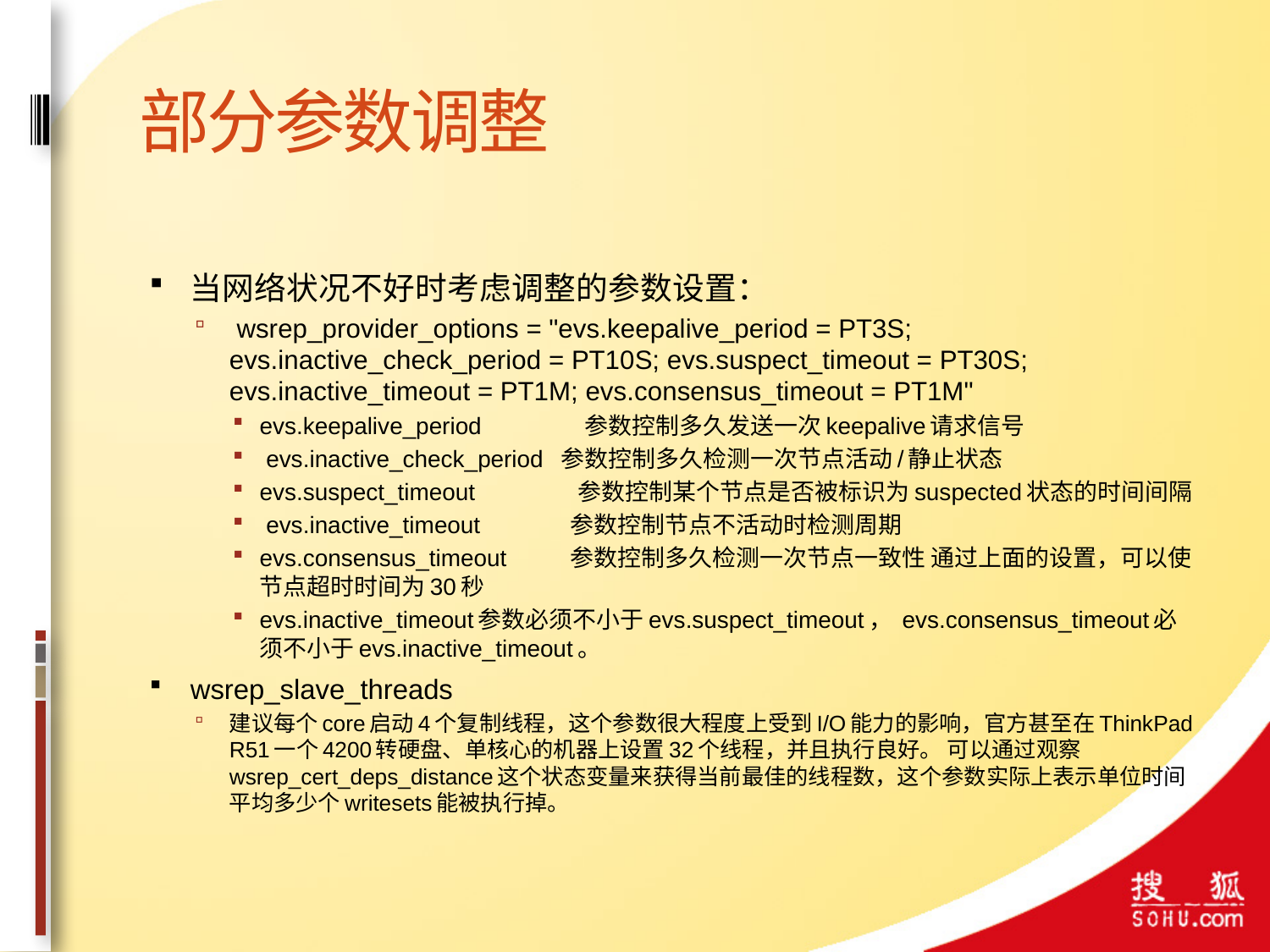

# 部分参数调整

当网络状况不好时考虑调整的参数设置：
 wsrep_provider_options = "evs.keepalive_period = PT3S; evs.inactive_check_period = PT10S; evs.suspect_timeout = PT30S; evs.inactive_timeout = PT1M; evs.consensus_timeout = PT1M"
evs.keepalive_period               参数控制多久发送一次keepalive请求信号
 evs.inactive_check_period  参数控制多久检测一次节点活动/静止状态
evs.suspect_timeout               参数控制某个节点是否被标识为suspected状态的时间间隔
 evs.inactive_timeout             参数控制节点不活动时检测周期
evs.consensus_timeout         参数控制多久检测一次节点一致性 通过上面的设置，可以使节点超时时间为30秒
evs.inactive_timeout参数必须不小于evs.suspect_timeout， evs.consensus_timeout必须不小于evs.inactive_timeout。
wsrep_slave_threads
建议每个core启动4个复制线程，这个参数很大程度上受到I/O能力的影响，官方甚至在ThinkPad R51一个4200转硬盘、单核心的机器上设置32个线程，并且执行良好。 可以通过观察wsrep_cert_deps_distance这个状态变量来获得当前最佳的线程数，这个参数实际上表示单位时间平均多少个writesets能被执行掉。